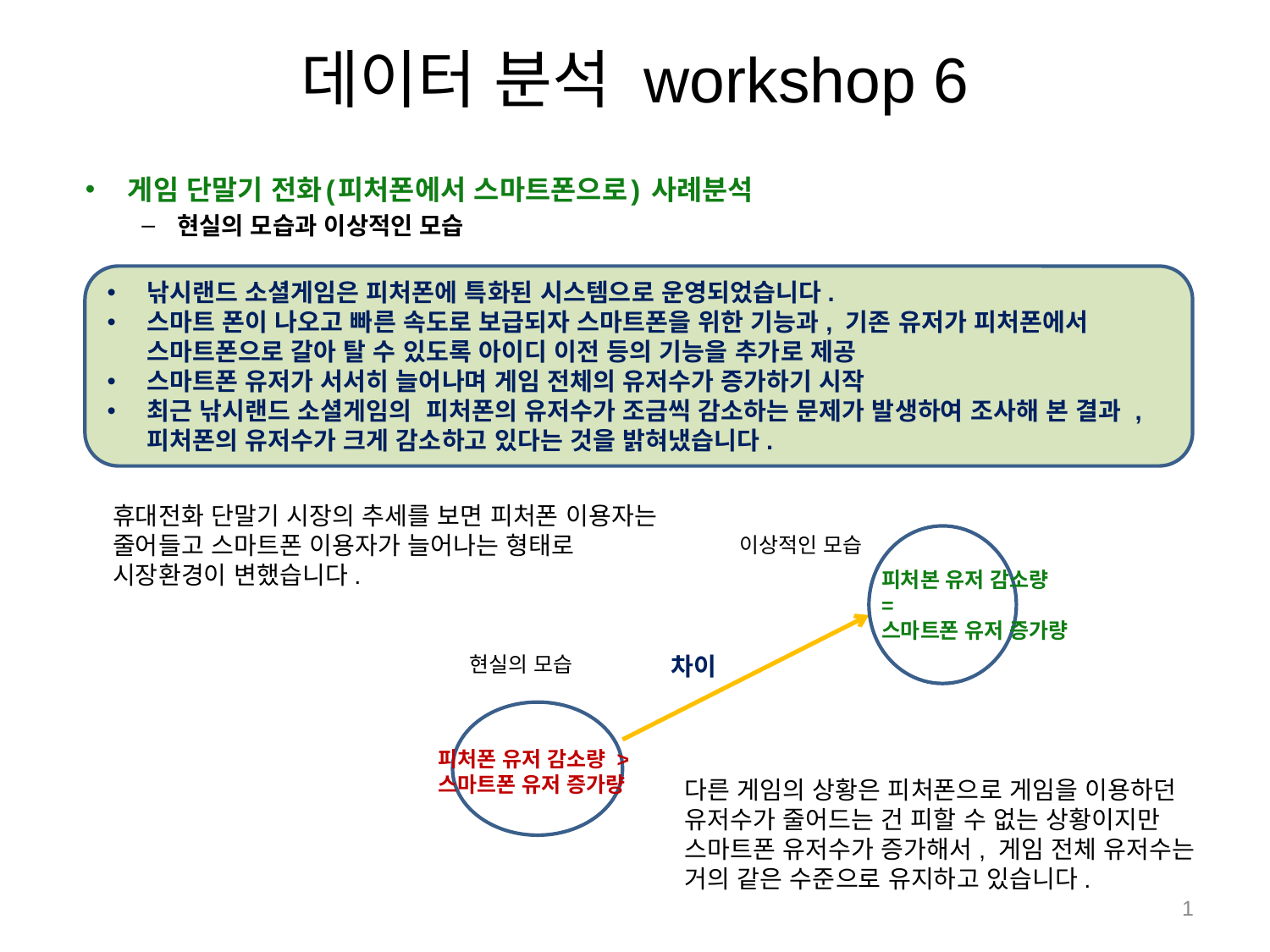

# 데이터 분석 workshop 6
게임 단말기 전화(피처폰에서 스마트폰으로) 사례분석
현실의 모습과 이상적인 모습
낚시랜드 소셜게임은 피처폰에 특화된 시스템으로 운영되었습니다.
스마트 폰이 나오고 빠른 속도로 보급되자 스마트폰을 위한 기능과, 기존 유저가 피처폰에서 스마트폰으로 갈아 탈 수 있도록 아이디 이전 등의 기능을 추가로 제공
스마트폰 유저가 서서히 늘어나며 게임 전체의 유저수가 증가하기 시작
최근 낚시랜드 소셜게임의  피처폰의 유저수가 조금씩 감소하는 문제가 발생하여 조사해 본 결과 , 피처폰의 유저수가 크게 감소하고 있다는 것을 밝혀냈습니다.
휴대전화 단말기 시장의 추세를 보면 피처폰 이용자는 줄어들고 스마트폰 이용자가 늘어나는 형태로 시장환경이 변했습니다.
이상적인 모습

차이

현실의 모습
피처폰 유저 감소량 >
스마트폰 유저 증가량
피처본 유저 감소량
=
스마트폰 유저 증가량
다른 게임의 상황은 피처폰으로 게임을 이용하던 유저수가 줄어드는 건 피할 수 없는 상황이지만 스마트폰 유저수가 증가해서, 게임 전체 유저수는 거의 같은 수준으로 유지하고 있습니다.
1